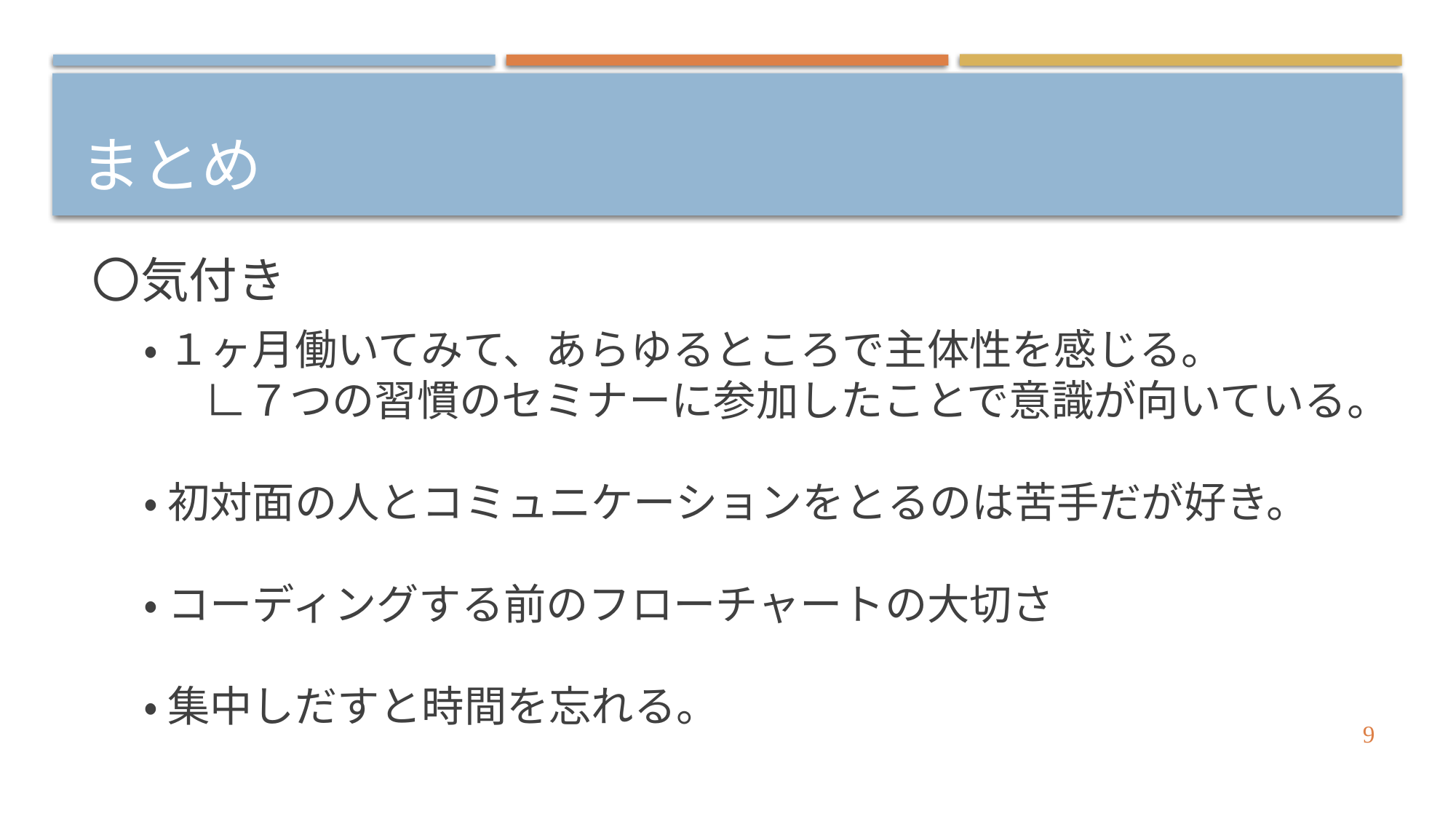

# まとめ
〇気付き

　 ・ １ヶ月働いてみて、あらゆるところで主体性を感じる。
　  　 ∟７つの習慣のセミナーに参加したことで意識が向いている。

　 ・ 初対面の人とコミュニケーションをとるのは苦手だが好き。

　 ・ コーディングする前のフローチャートの大切さ

　 ・ 集中しだすと時間を忘れる。
9